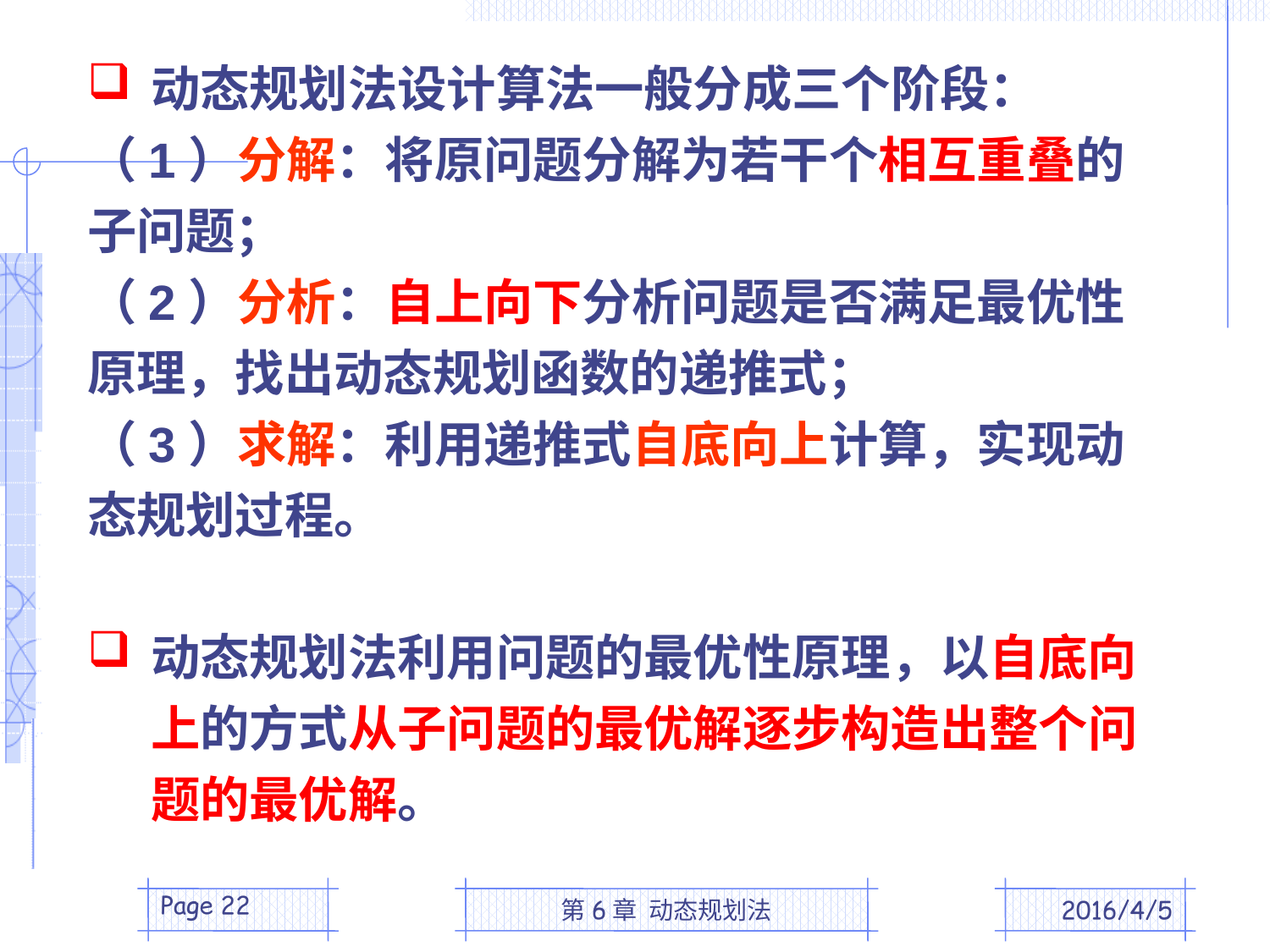

动态规划法设计算法一般分成三个阶段：
（1）分解：将原问题分解为若干个相互重叠的子问题；
（2）分析：自上向下分析问题是否满足最优性原理，找出动态规划函数的递推式；
（3）求解：利用递推式自底向上计算，实现动态规划过程。

动态规划法利用问题的最优性原理，以自底向上的方式从子问题的最优解逐步构造出整个问题的最优解。
Page 22
第6章  动态规划法
2016/4/5